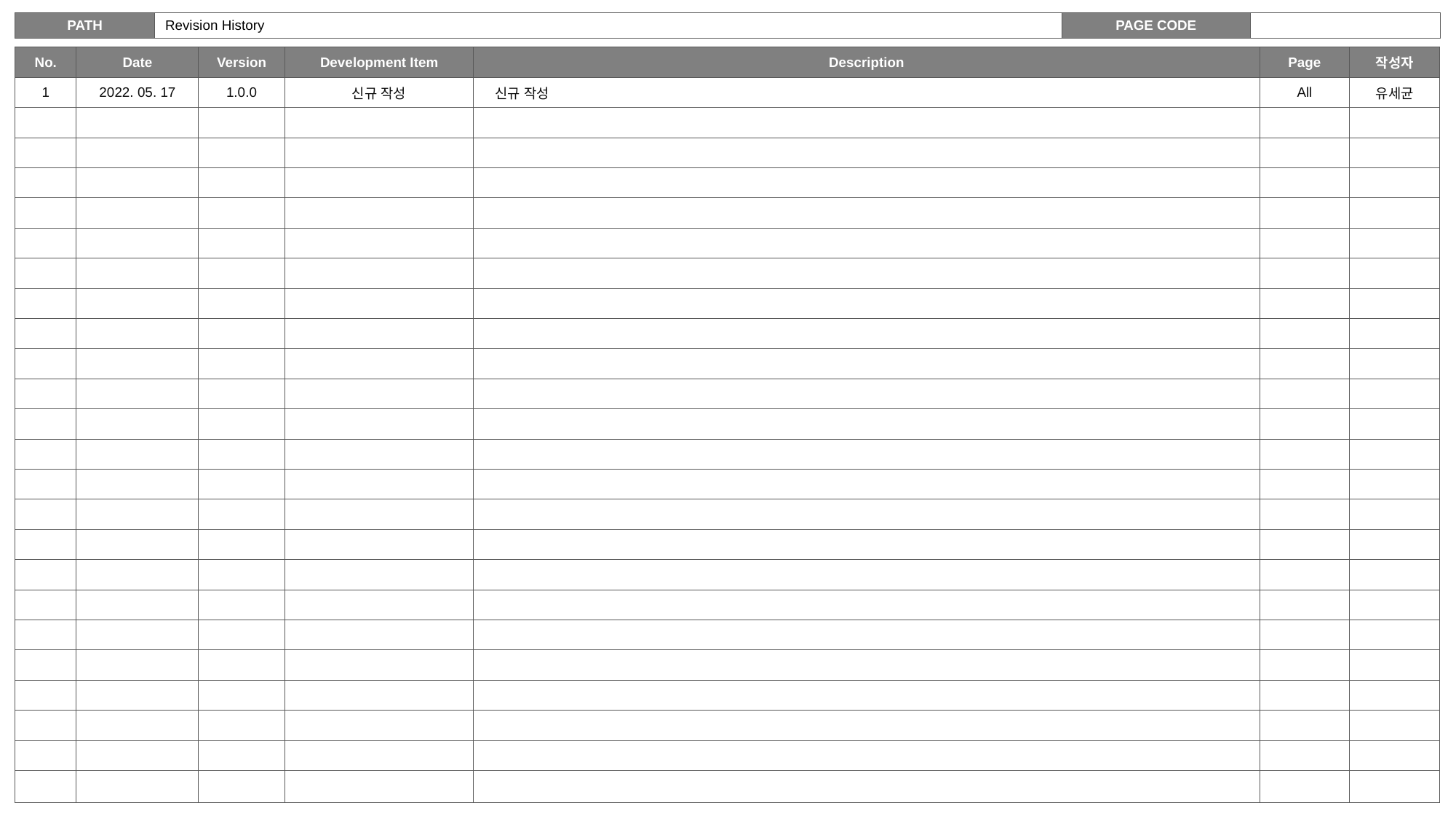

| PATH | Revision History | PAGE CODE |  |
| --- | --- | --- | --- |
| No. | Date | Version | Development Item | Description | Page | 작성자 |
| --- | --- | --- | --- | --- | --- | --- |
| 1 | 2022. 05. 17 | 1.0.0 | 신규 작성 | 신규 작성 | All | 유세균 |
|  |  |  |  |  |  |  |
|  |  |  |  |  |  |  |
|  |  |  |  |  |  |  |
|  |  |  |  |  |  |  |
|  |  |  |  |  |  |  |
|  |  |  |  |  |  |  |
|  |  |  |  |  |  |  |
|  |  |  |  |  |  |  |
|  |  |  |  |  |  |  |
|  |  |  |  |  |  |  |
|  |  |  |  |  |  |  |
|  |  |  |  |  |  |  |
|  |  |  |  |  |  |  |
|  |  |  |  |  |  |  |
|  |  |  |  |  |  |  |
|  |  |  |  |  |  |  |
|  |  |  |  |  |  |  |
|  |  |  |  |  |  |  |
|  |  |  |  |  |  |  |
|  |  |  |  |  |  |  |
|  |  |  |  |  |  |  |
|  |  |  |  |  |  |  |
|  |  |  |  |  |  |  |